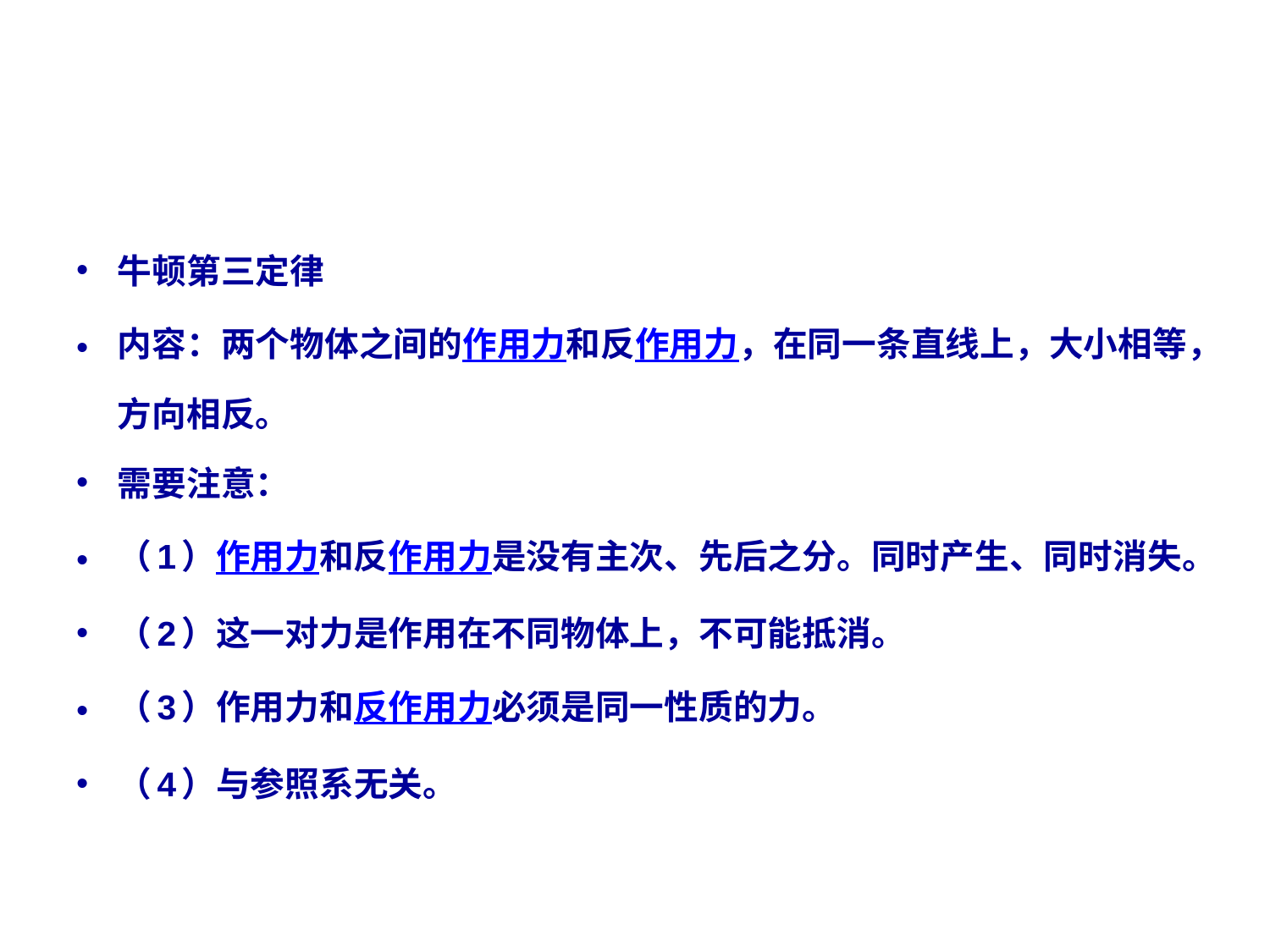

#
牛顿第三定律
内容：两个物体之间的作用力和反作用力，在同一条直线上，大小相等，方向相反。
需要注意：
（1）作用力和反作用力是没有主次、先后之分。同时产生、同时消失。
（2）这一对力是作用在不同物体上，不可能抵消。
（3）作用力和反作用力必须是同一性质的力。
（4）与参照系无关。